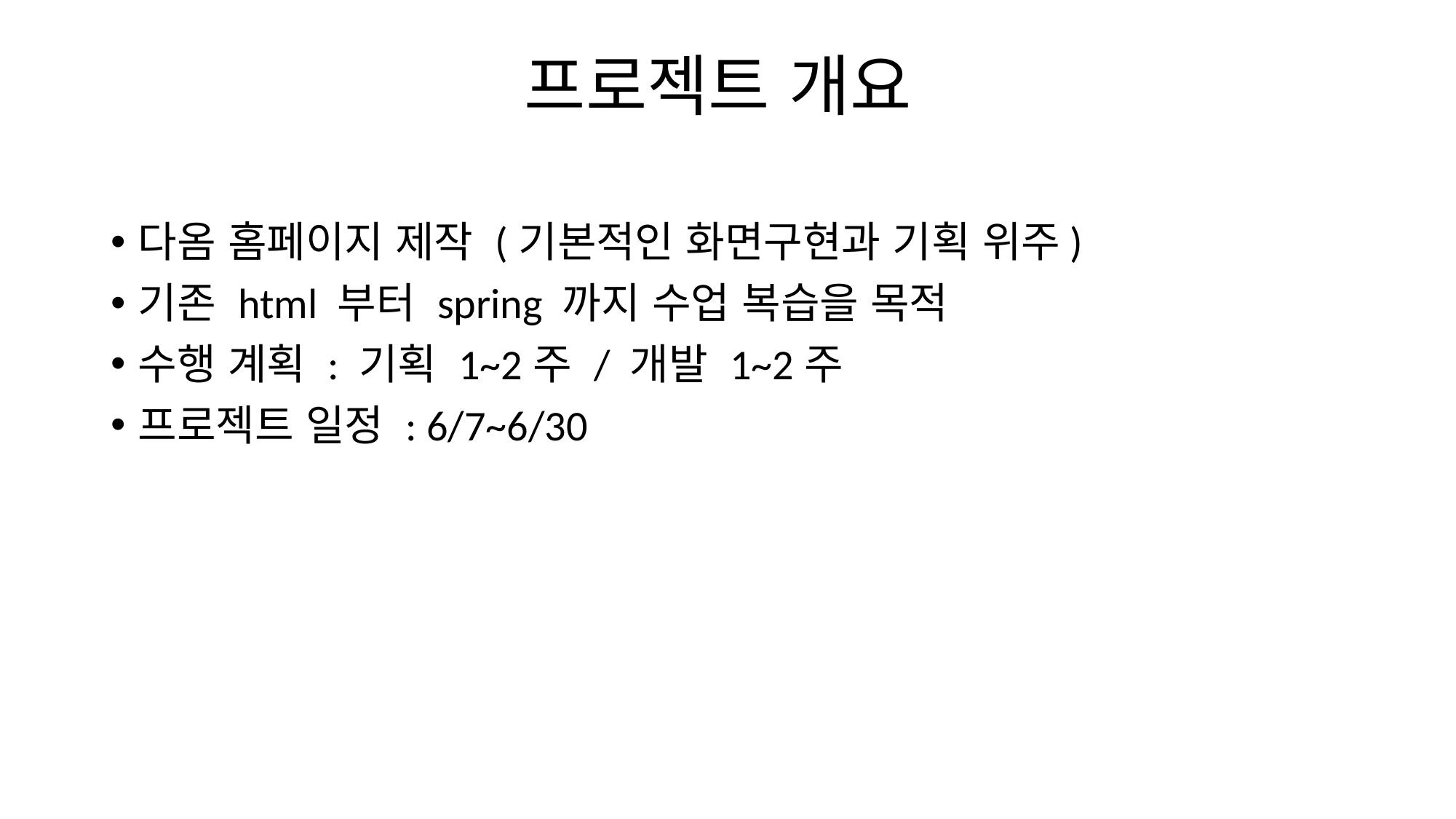

프로젝트 개요
다옴 홈페이지 제작 (기본적인 화면구현과 기획 위주)
기존 html 부터 spring 까지 수업 복습을 목적
수행 계획 : 기획 1~2주 / 개발 1~2주
프로젝트 일정 : 6/7~6/30